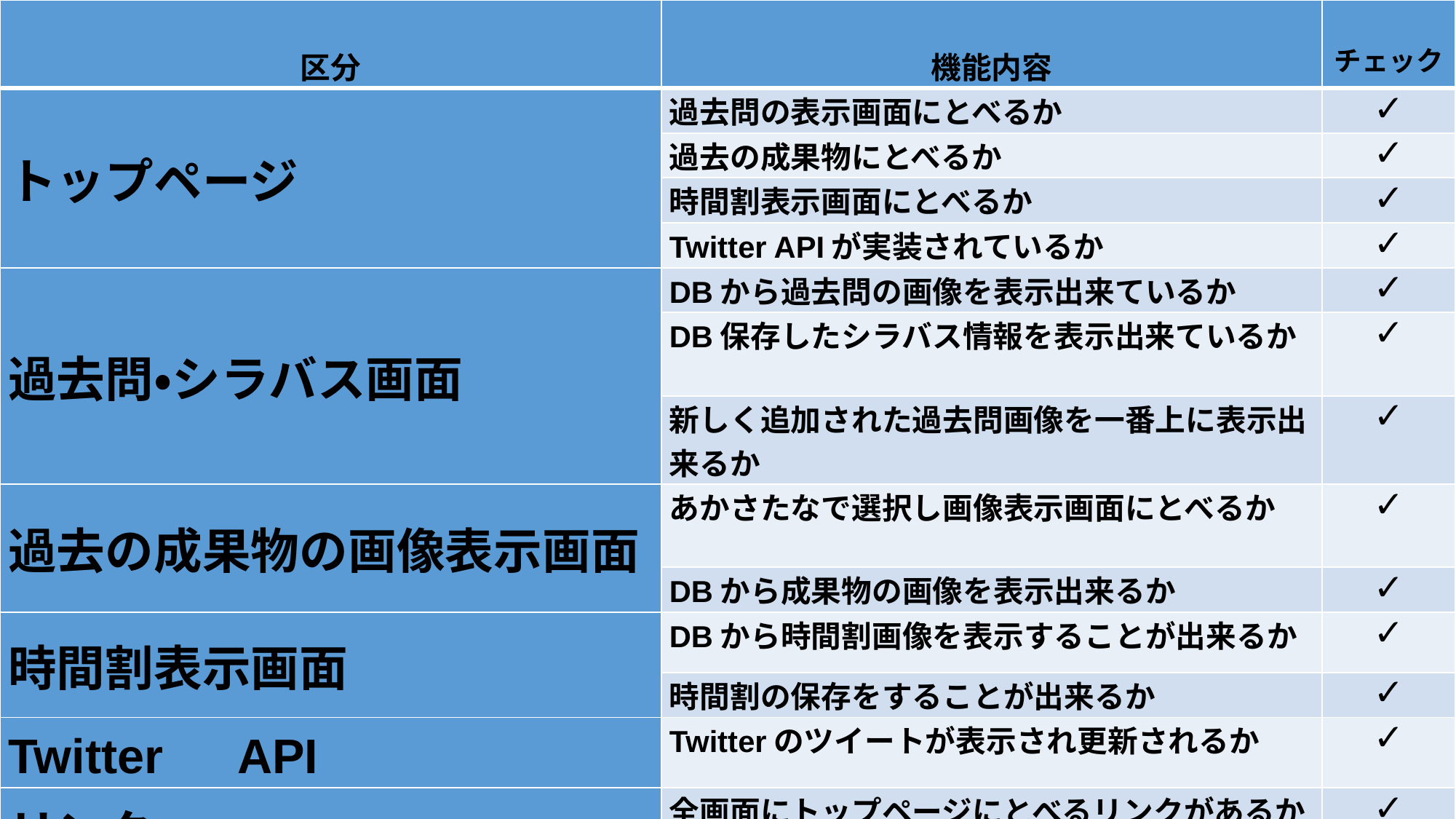

| 区分 | 機能内容 | チェック |
| --- | --- | --- |
| トップページ | 過去問の表示画面にとべるか | ✓ |
|  | 過去の成果物にとべるか | ✓ |
|  | 時間割表示画面にとべるか | ✓ |
|  | Twitter APIが実装されているか | ✓ |
| 過去問・シラバス画面 | DBから過去問の画像を表示出来ているか | ✓ |
|  | DB保存したシラバス情報を表示出来ているか | ✓ |
|  | 新しく追加された過去問画像を一番上に表示出来るか | ✓ |
| 過去の成果物の画像表示画面 | あかさたなで選択し画像表示画面にとべるか | ✓ |
|  | DBから成果物の画像を表示出来るか | ✓ |
| 時間割表示画面 | DBから時間割画像を表示することが出来るか | ✓ |
|  | 時間割の保存をすることが出来るか | ✓ |
| Twitter　API | Twitterのツイートが表示され更新されるか | ✓ |
| リンク | 全画面にトップページにとべるリンクがあるか | ✓ |